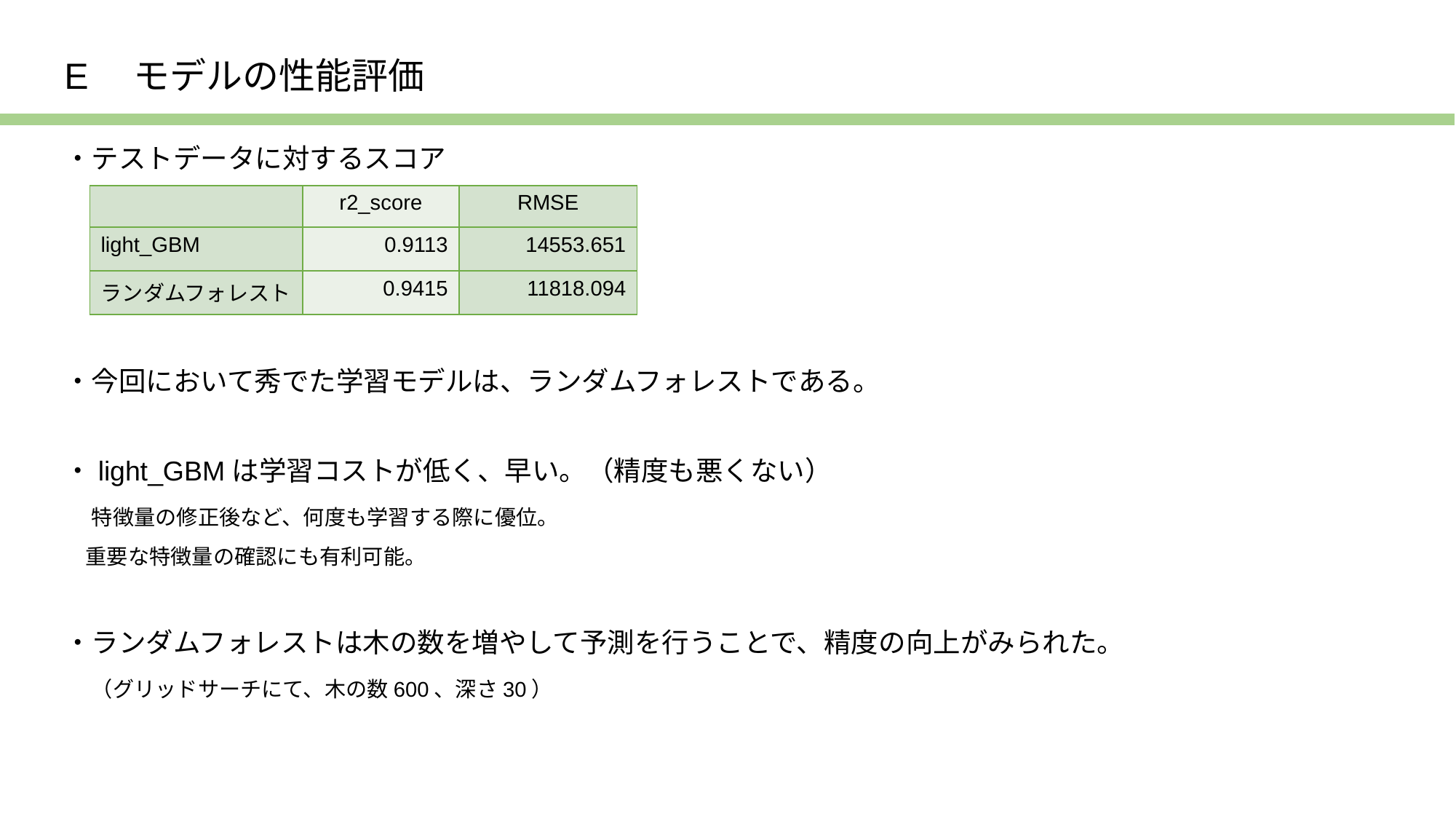

E　モデルの性能評価

・テストデータに対するスコア

・今回において秀でた学習モデルは、ランダムフォレストである。

・light_GBMは学習コストが低く、早い。（精度も悪くない）
　特徴量の修正後など、何度も学習する際に優位。
　重要な特徴量の確認にも有利可能。

・ランダムフォレストは木の数を増やして予測を行うことで、精度の向上がみられた。
　（グリッドサーチにて、木の数600、深さ30）

|  | r2\_score | RMSE |
| --- | --- | --- |
| light\_GBM | 0.9113 | 14553.651 |
| ランダムフォレスト | 0.9415 | 11818.094 |